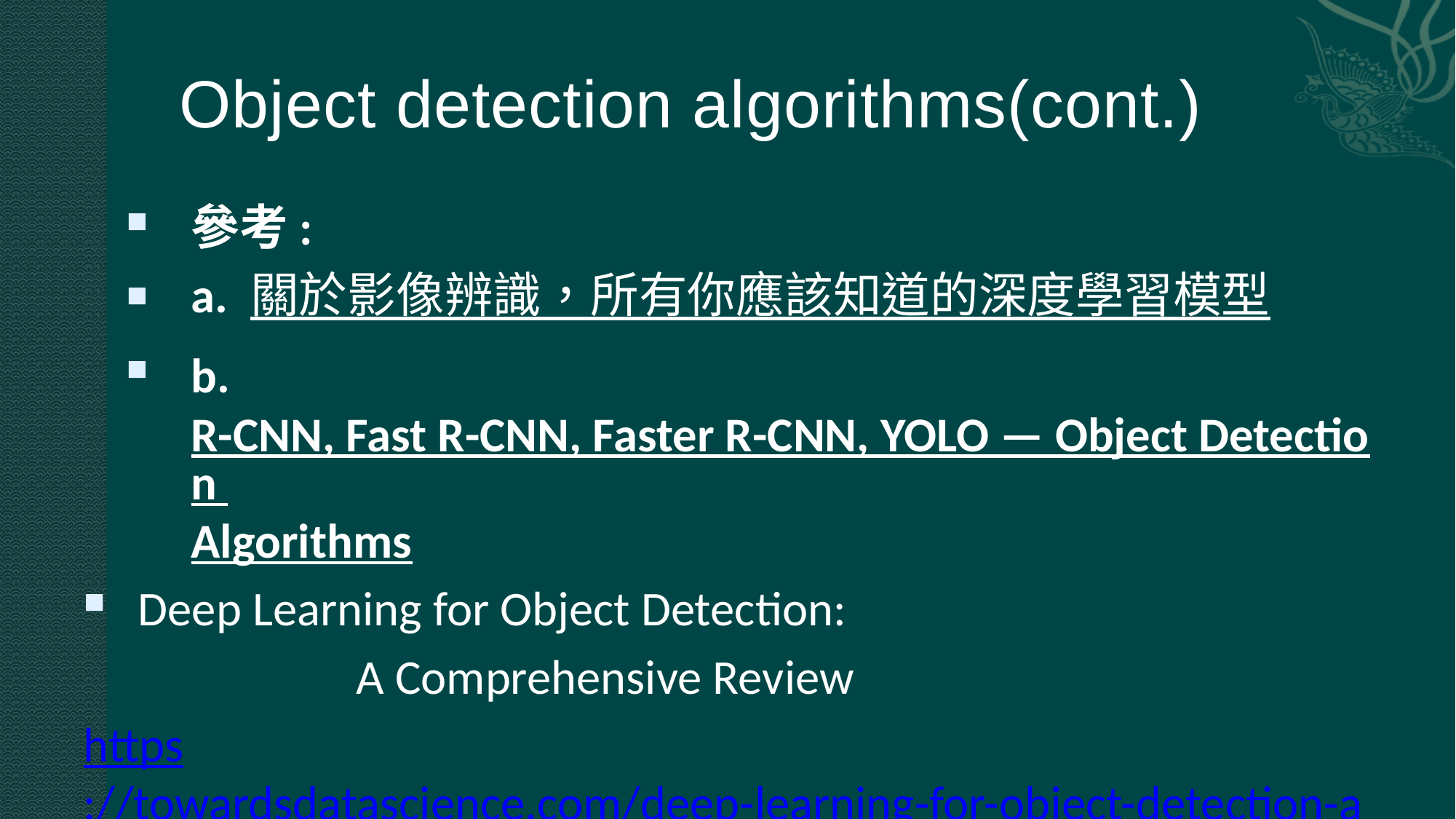

# Object detection algorithms(cont.)
參考:
a. 關於影像辨識，所有你應該知道的深度學習模型
b. R-CNN, Fast R-CNN, Faster R-CNN, YOLO — Object Detection Algorithms
Deep Learning for Object Detection:
                         A Comprehensive Review
https://towardsdatascience.com/deep-learning-for-object-detection-a-comprehensive-review-73930816d8d9